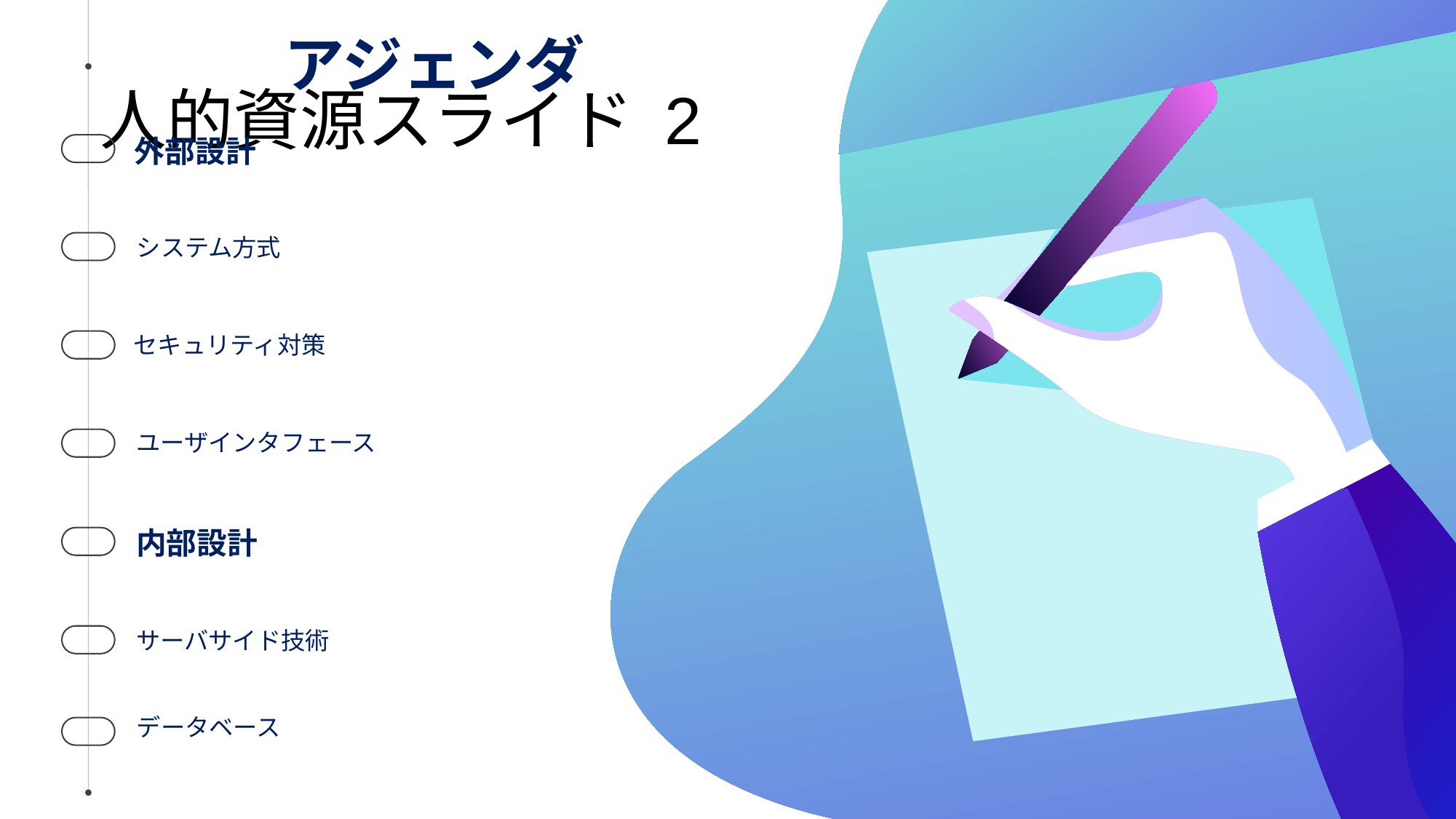

アジェンダ
# 人的資源スライド 2

外部設計

システム方式

セキュリティ対策

ユーザインタフェース

内部設計

サーバサイド技術

データベース